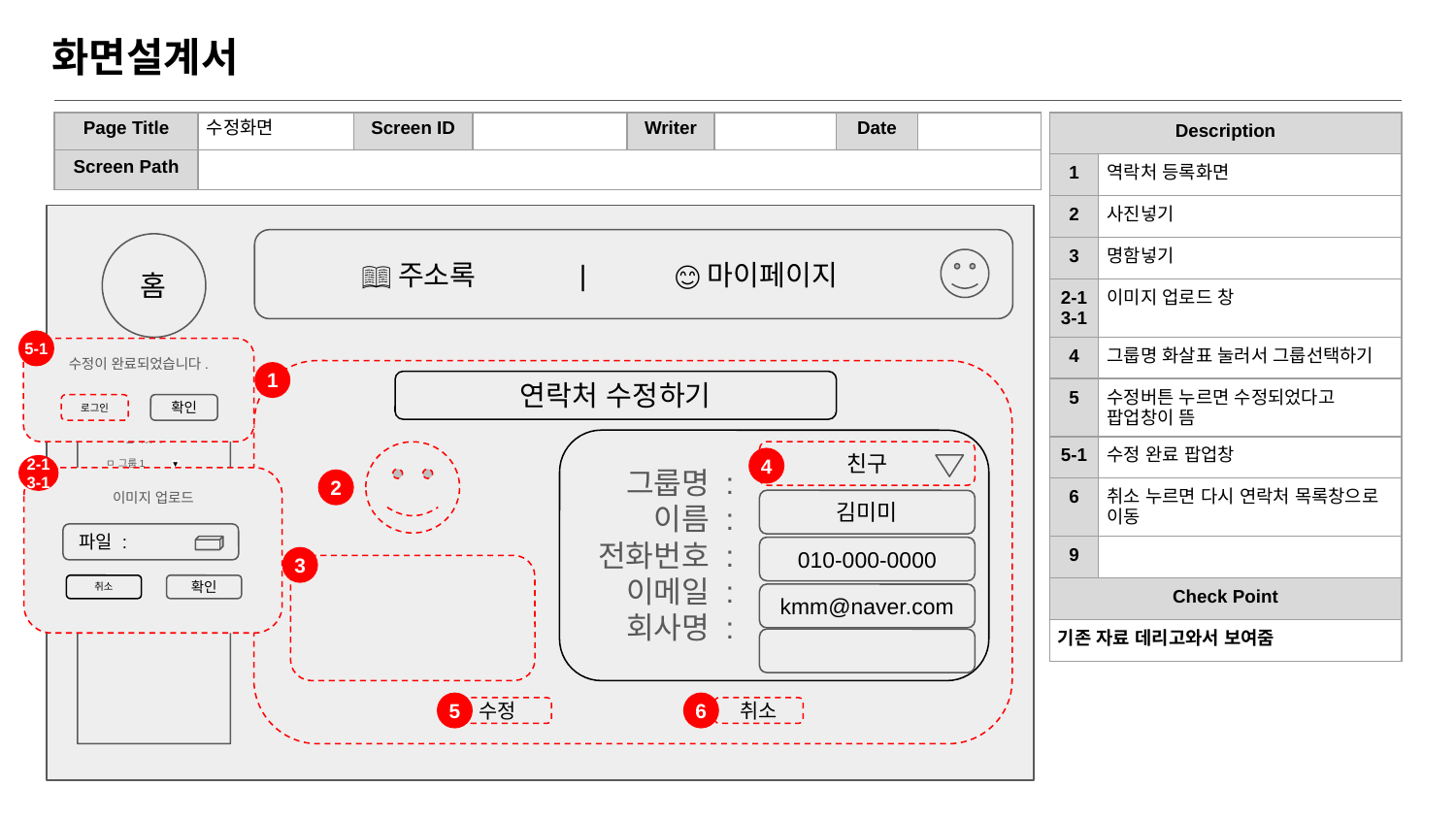

# 화면설계서

| Page Title | 수정화면 | Screen ID |  | Writer |  | Date |  |
| --- | --- | --- | --- | --- | --- | --- | --- |
| Screen Path |  |  |  |  |  |  |  |
| Description |  |
| --- | --- |
| 1 | 역락처 등록화면 |
| 2 | 사진넣기 |
| 3 | 명함넣기 |
| 2-1 3-1 | 이미지 업로드 창 |
| 4 | 그룹명 화살표 눌러서 그룹선택하기 |
| 5 | 수정버튼 누르면 수정되었다고 팝업창이 뜸 |
| 5-1 | 수정 완료 팝업창 |
| 6 | 취소 누르면 다시 연락처 목록창으로 이동 |
| 9 |  |
| Check Point |  |
| 기존 자료 데리고와서 보여줌 |  |

           📖주소록            |           😊마이페이지
홈

5-1

수정이 완료되었습니다.
로그인
확인

1
연락처 수정하기
ㅁ 모두보기

ㅁ ⭐즐겨찾기

ㅁ 그룹1         ▼
     ㅁ 친구1
     ㅁ 친구2
     ㅁ 친구3

ㅁ 그룹2         ▲

친구
4
그룹명 :
이름 :
전화번호 :
이메일 :
회사명 :

2-1
3-1

이미지 업로드
취소
확인
2
김미미
파일 :

010-000-0000
3

kmm@naver.com

5
6
수정
취소